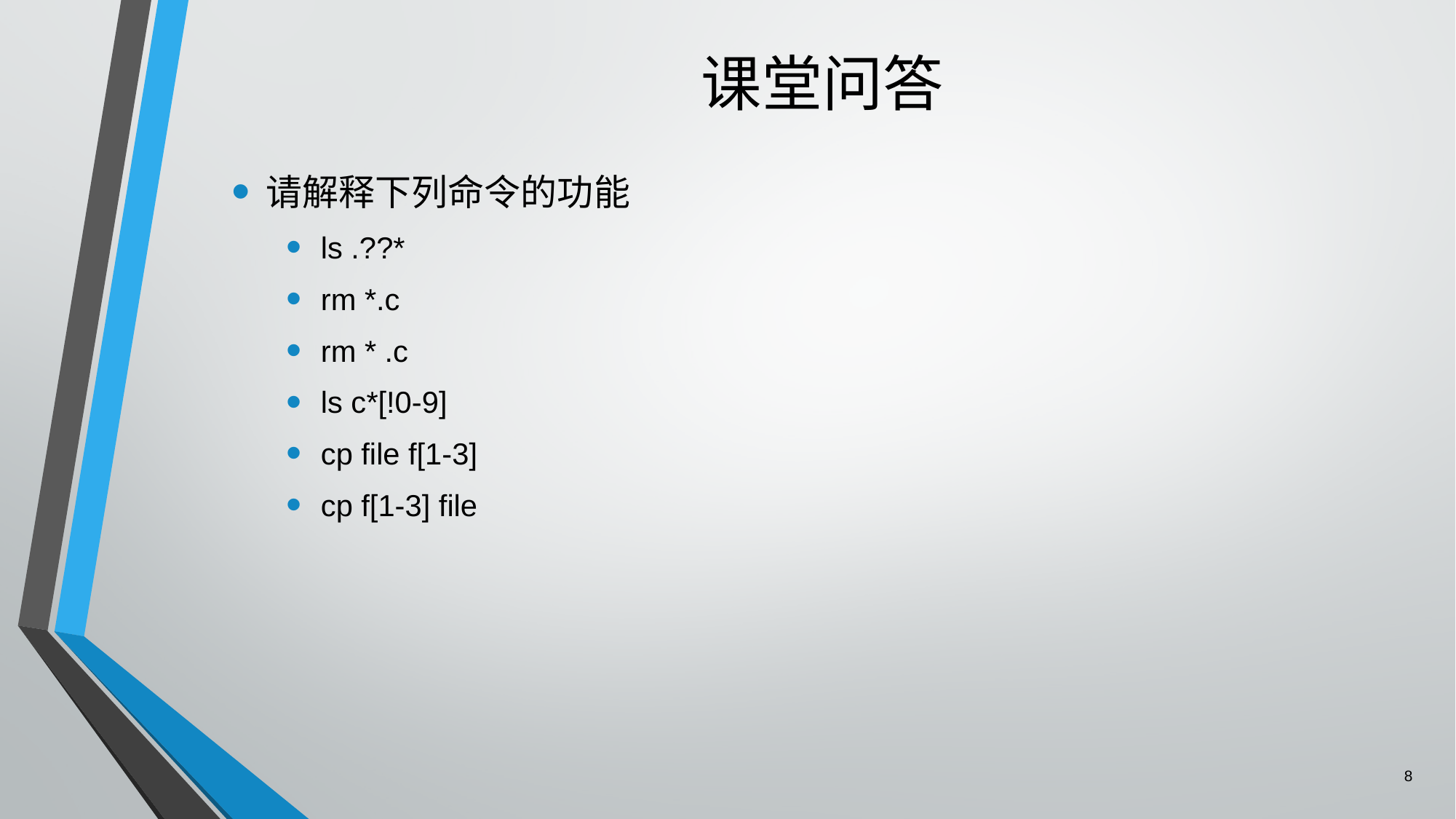

# 课堂问答
请解释下列命令的功能
ls .??*
rm *.c
rm * .c
ls c*[!0-9]
cp file f[1-3]
cp f[1-3] file
8